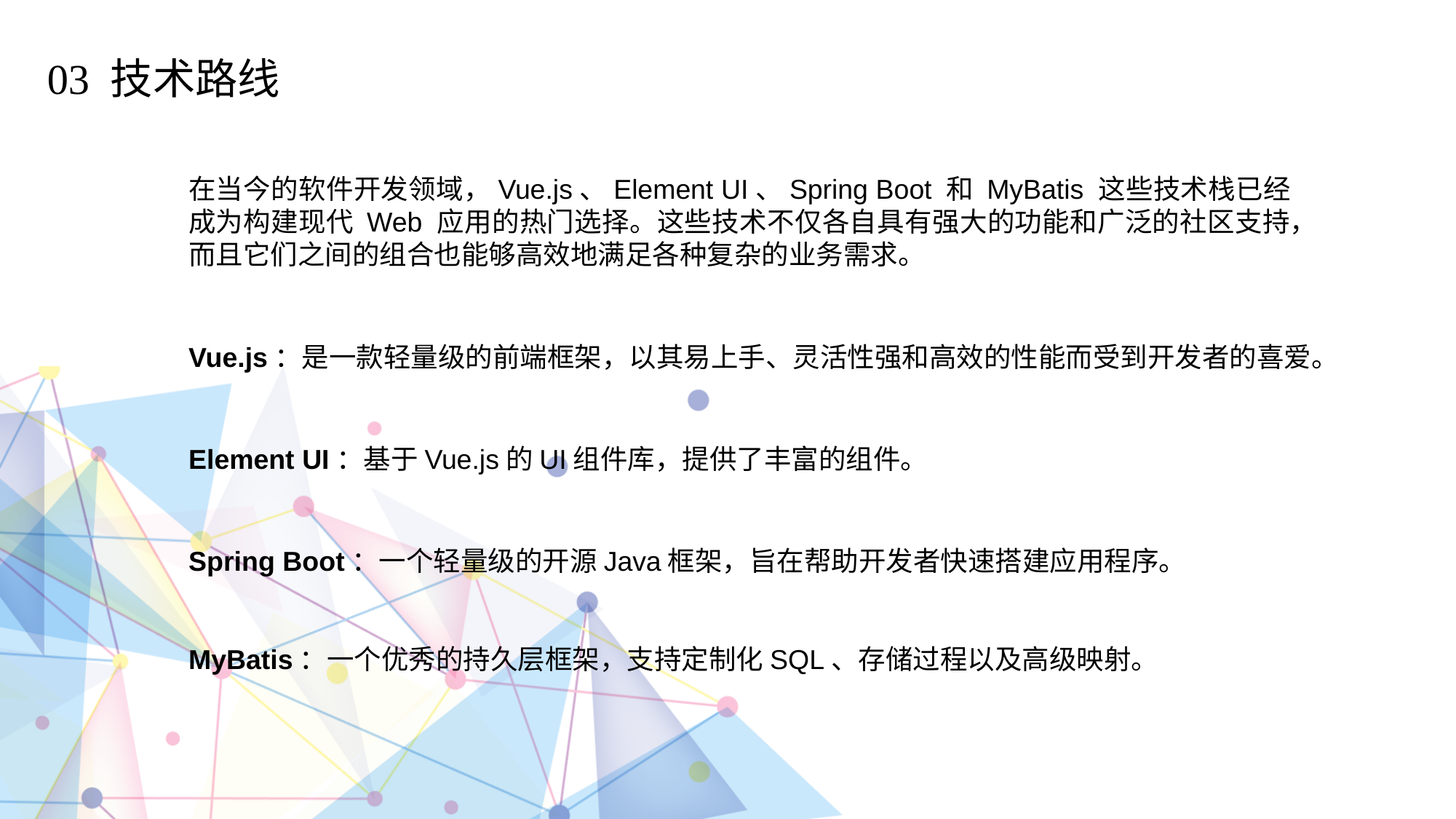

03 技术路线
在当今的软件开发领域，Vue.js、Element UI、Spring Boot 和 MyBatis 这些技术栈已经成为构建现代 Web 应用的热门选择。这些技术不仅各自具有强大的功能和广泛的社区支持，而且它们之间的组合也能够高效地满足各种复杂的业务需求。
Vue.js：是一款轻量级的前端框架，以其易上手、灵活性强和高效的性能而受到开发者的喜爱。

Element UI：基于Vue.js的UI组件库，提供了丰富的组件。

Spring Boot：一个轻量级的开源Java框架，旨在帮助开发者快速搭建应用程序。

MyBatis：一个优秀的持久层框架，支持定制化SQL、存储过程以及高级映射。